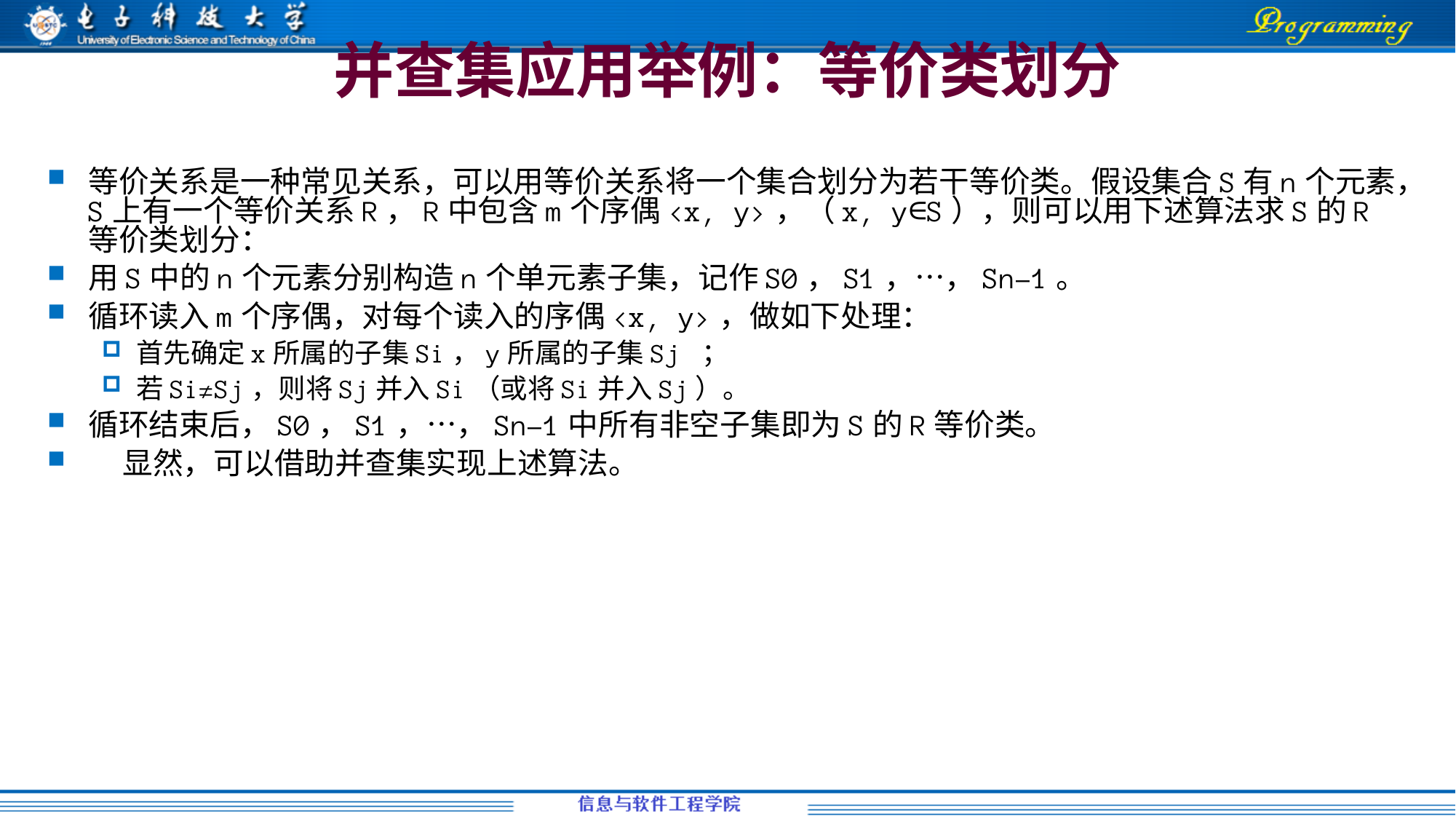

# 并查集应用举例：等价类划分
等价关系是一种常见关系，可以用等价关系将一个集合划分为若干等价类。假设集合S有n个元素，S上有一个等价关系R，R中包含m个序偶<x, y>，（x, y∈S），则可以用下述算法求S的R等价类划分：
用S中的n个元素分别构造n个单元素子集，记作S0，S1，…，Sn-1。
循环读入m个序偶，对每个读入的序偶<x, y>，做如下处理：
首先确定x所属的子集Si，y所属的子集Sj ；
若Si≠Sj，则将Sj并入Si（或将Si并入Sj）。
循环结束后，S0，S1，…，Sn-1中所有非空子集即为S的R等价类。
    显然，可以借助并查集实现上述算法。